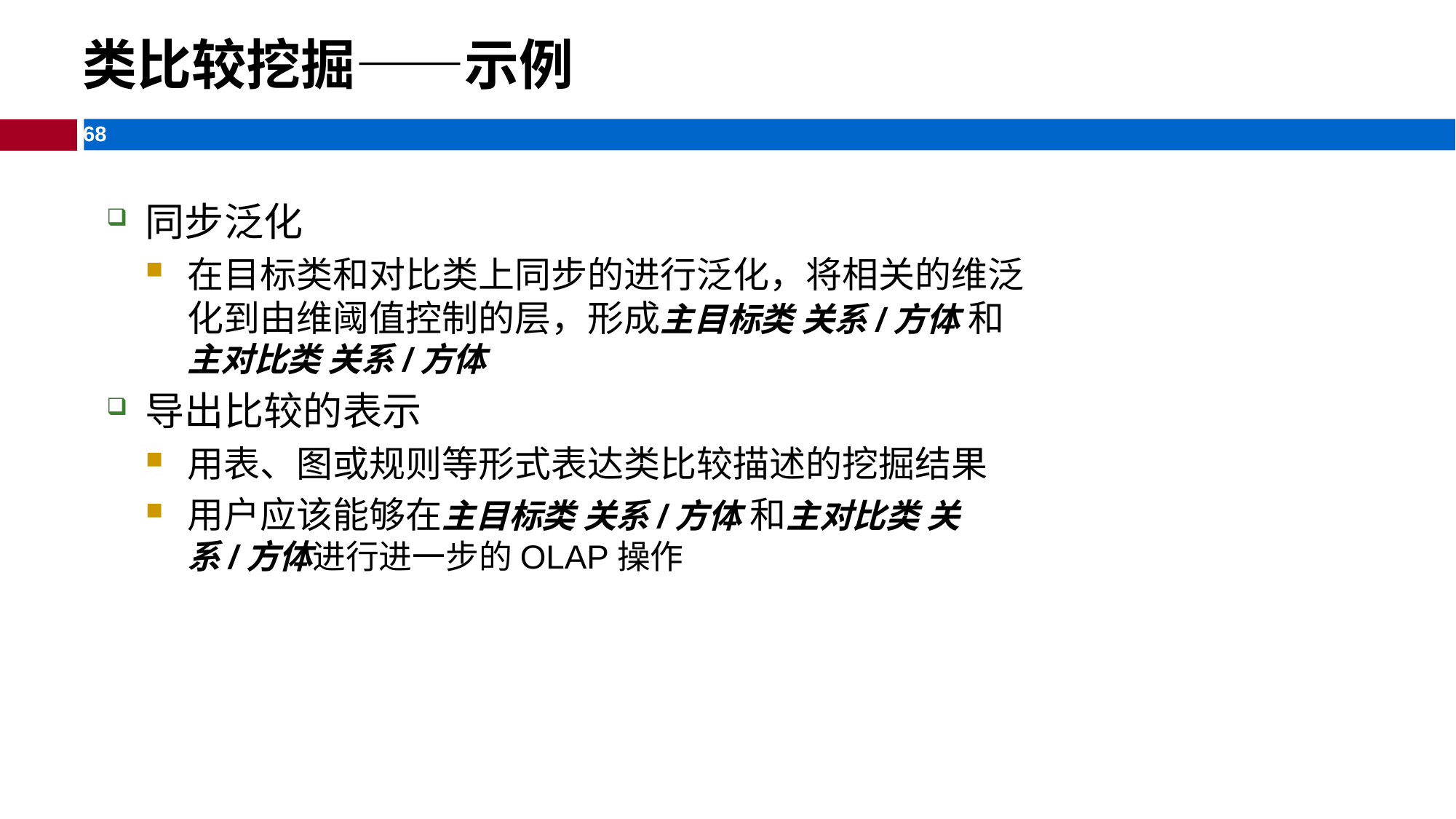

类比较挖掘——示例
同步泛化
在目标类和对比类上同步的进行泛化，将相关的维泛化到由维阈值控制的层，形成主目标类 关系/方体 和主对比类 关系/方体
导出比较的表示
用表、图或规则等形式表达类比较描述的挖掘结果
用户应该能够在主目标类 关系/方体 和主对比类 关系/方体进行进一步的OLAP操作